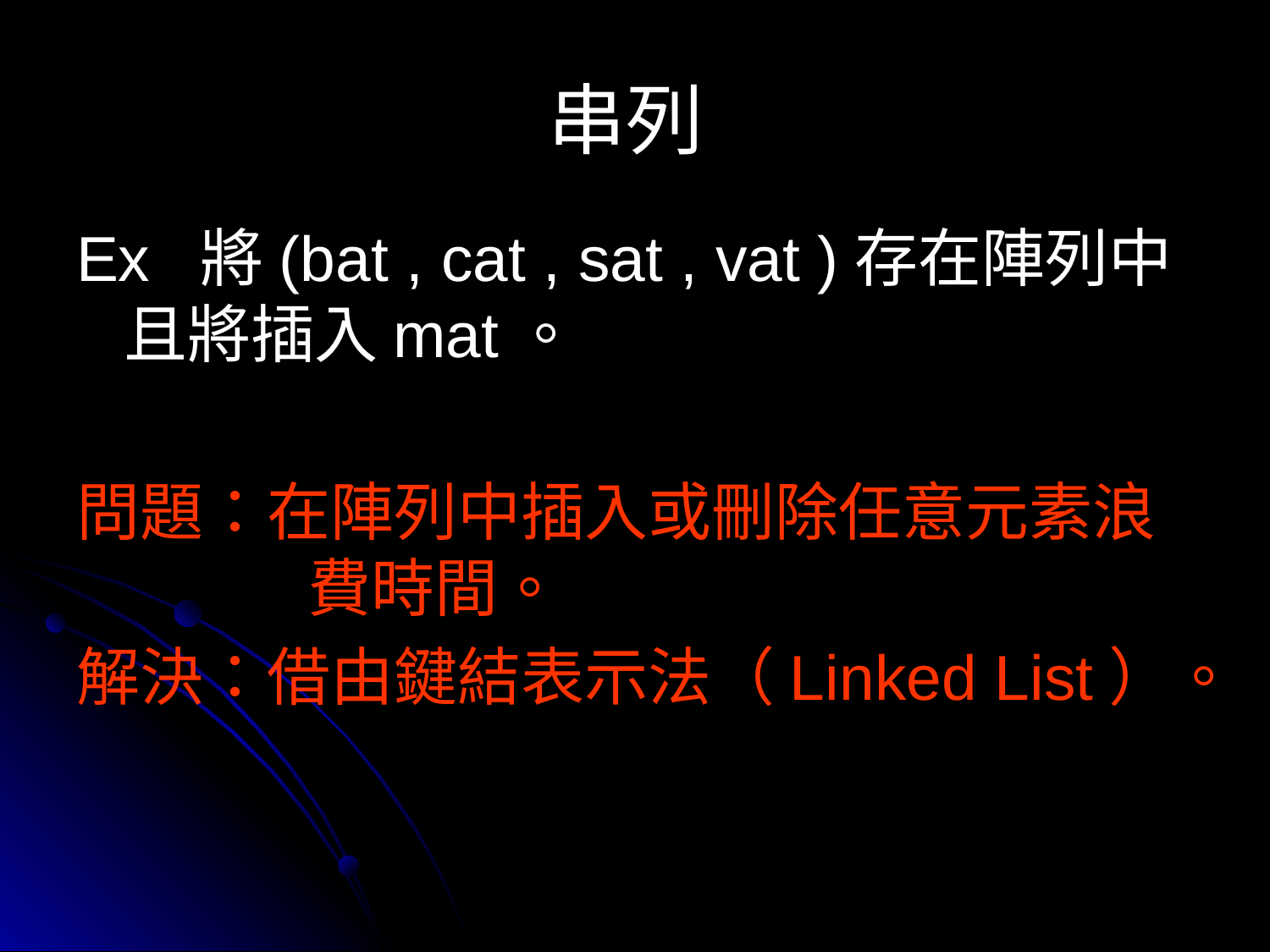

# 串列
Ex  將(bat , cat , sat , vat )存在陣列中且將插入mat。

問題：在陣列中插入或刪除任意元素浪	    費時間。
解決：借由鍵結表示法（Linked List）。
鍵結